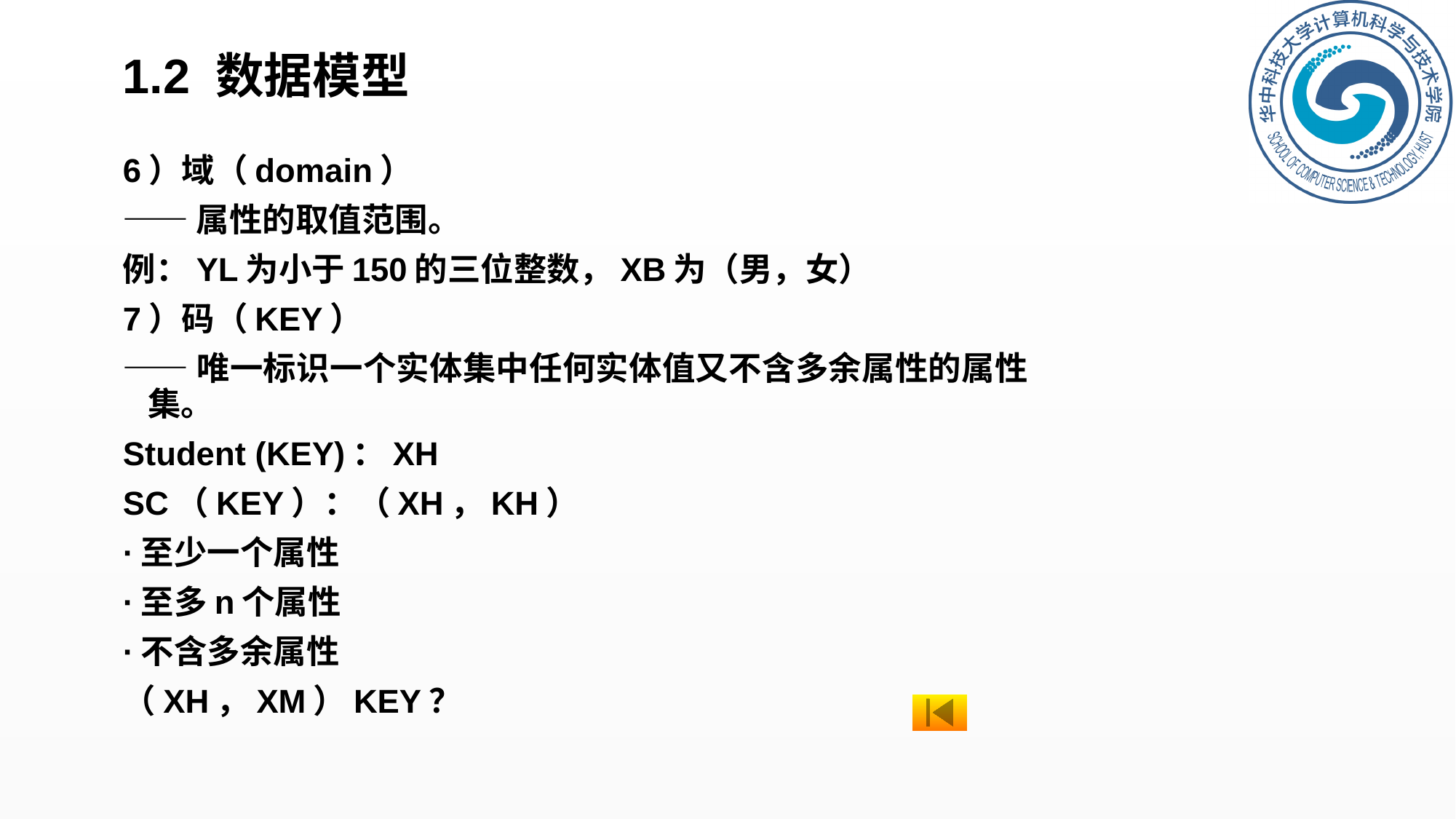

# 1.2 数据模型
6）域（domain）
——属性的取值范围。
例：YL为小于150的三位整数，XB为（男，女）
7）码（KEY）
——唯一标识一个实体集中任何实体值又不含多余属性的属性集。
Student (KEY)：XH
SC（KEY）：（XH，KH）
·至少一个属性
·至多n个属性
·不含多余属性
（XH，XM）KEY？